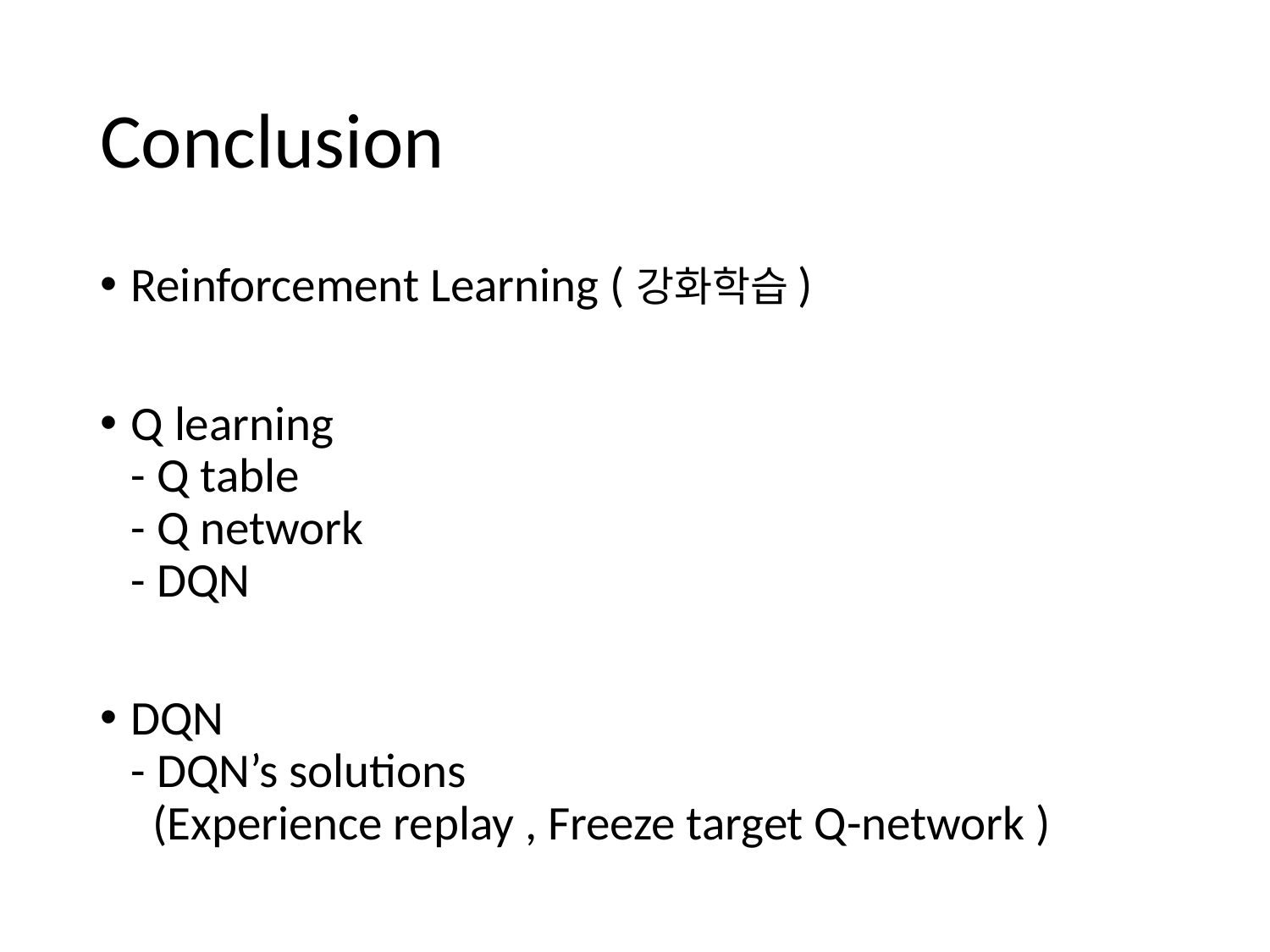

# Conclusion
Reinforcement Learning (강화학습)

Q learning
- Q table
- Q network
- DQN

DQN
- DQN’s solutions
  (Experience replay , Freeze target Q-network )